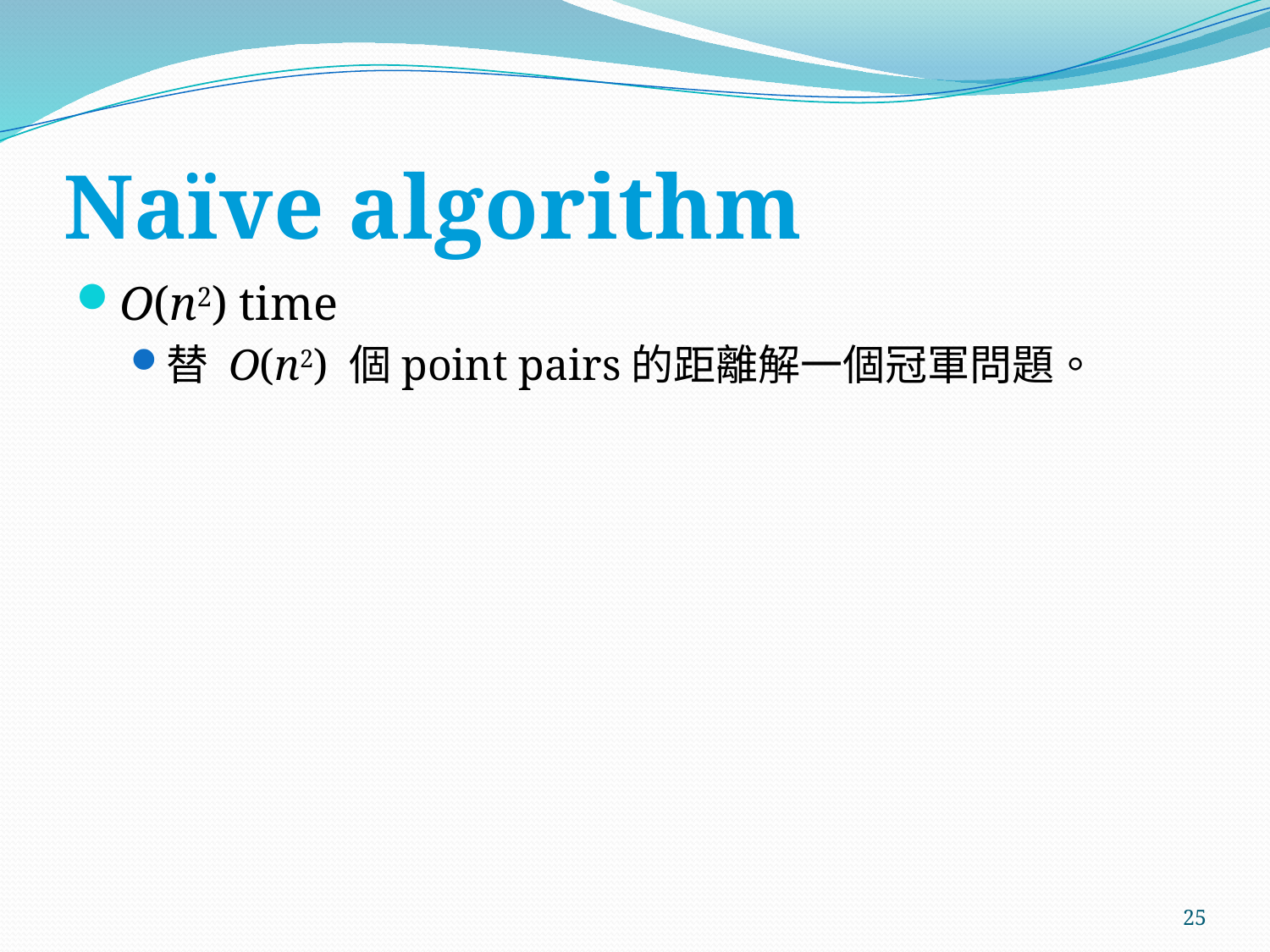

# Naïve algorithm
O(n2) time
替 O(n2) 個point pairs的距離解一個冠軍問題。

25